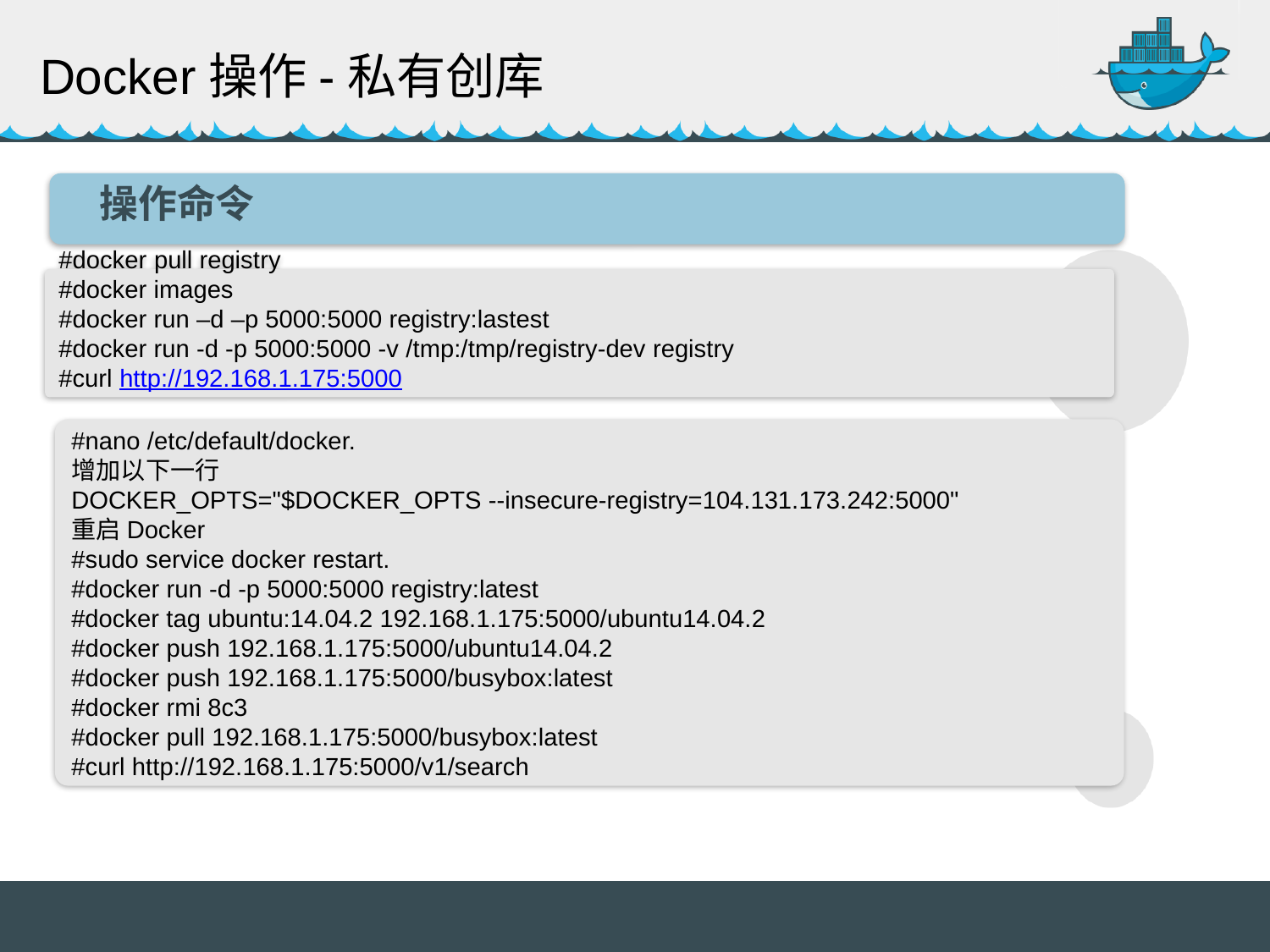

Docker操作-私有创库
操作命令

#docker pull registry
#docker images
#docker run –d –p 5000:5000 registry:lastest
#docker run -d -p 5000:5000 -v /tmp:/tmp/registry-dev registry
#curl http://192.168.1.175:5000

#nano /etc/default/docker.
增加以下一行
DOCKER_OPTS="$DOCKER_OPTS --insecure-registry=104.131.173.242:5000"
重启Docker
#sudo service docker restart.
#docker run -d -p 5000:5000 registry:latest
#docker tag ubuntu:14.04.2 192.168.1.175:5000/ubuntu14.04.2
#docker push 192.168.1.175:5000/ubuntu14.04.2
#docker push 192.168.1.175:5000/busybox:latest
#docker rmi 8c3
#docker pull 192.168.1.175:5000/busybox:latest
#curl http://192.168.1.175:5000/v1/search